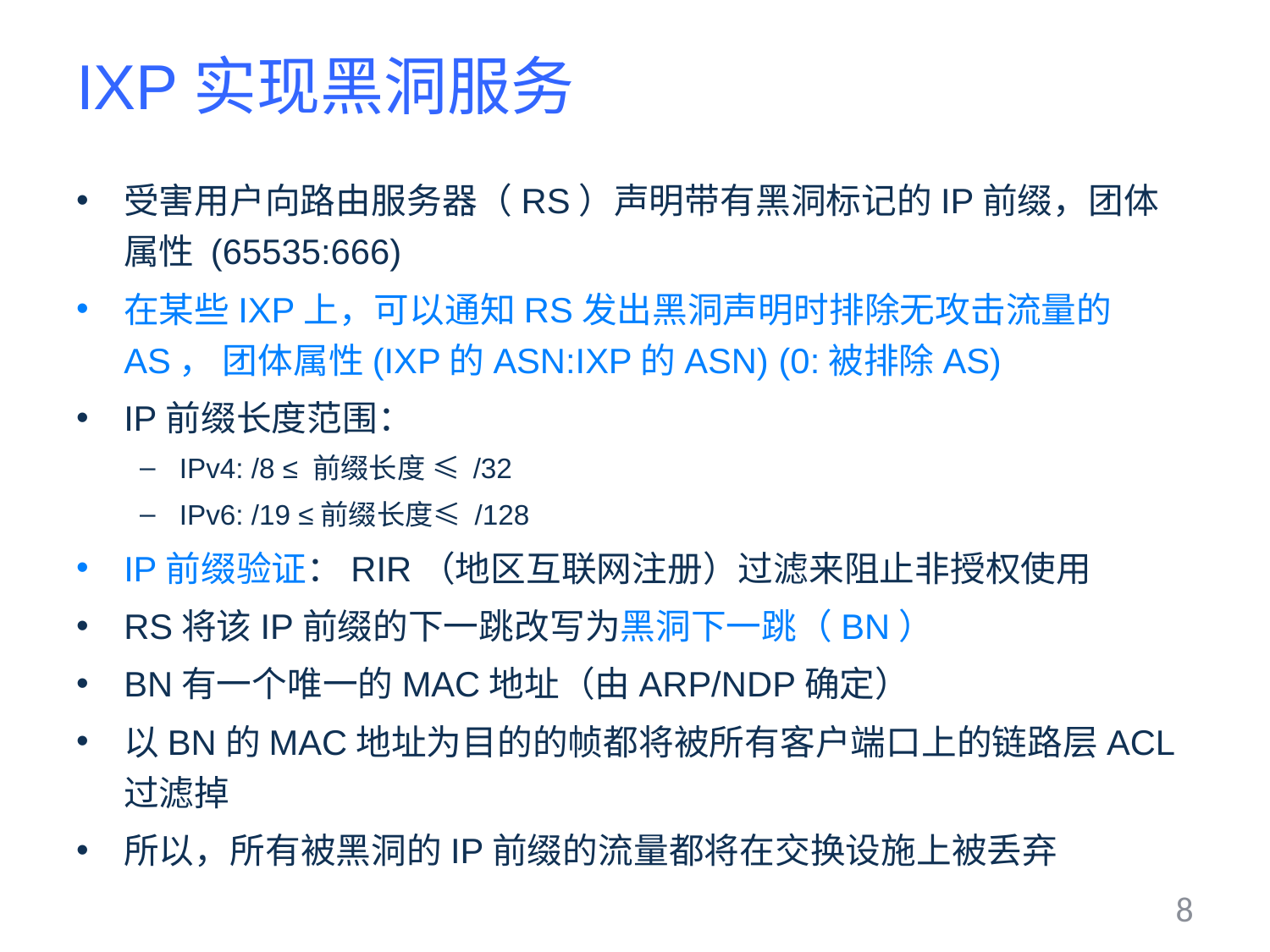

# IXP实现黑洞服务
受害用户向路由服务器（RS）声明带有黑洞标记的IP前缀，团体属性 (65535:666)
在某些IXP上，可以通知RS发出黑洞声明时排除无攻击流量的AS， 团体属性(IXP的ASN:IXP的ASN) (0:被排除AS)
IP前缀长度范围：
IPv4: /8 ≤ 前缀长度 ≤ /32
IPv6: /19 ≤前缀长度≤ /128
IP前缀验证：RIR（地区互联网注册）过滤来阻止非授权使用
RS将该IP前缀的下一跳改写为黑洞下一跳（BN）
BN有一个唯一的MAC地址（由ARP/NDP确定）
以BN的MAC地址为目的的帧都将被所有客户端口上的链路层ACL过滤掉
所以，所有被黑洞的IP前缀的流量都将在交换设施上被丢弃

8